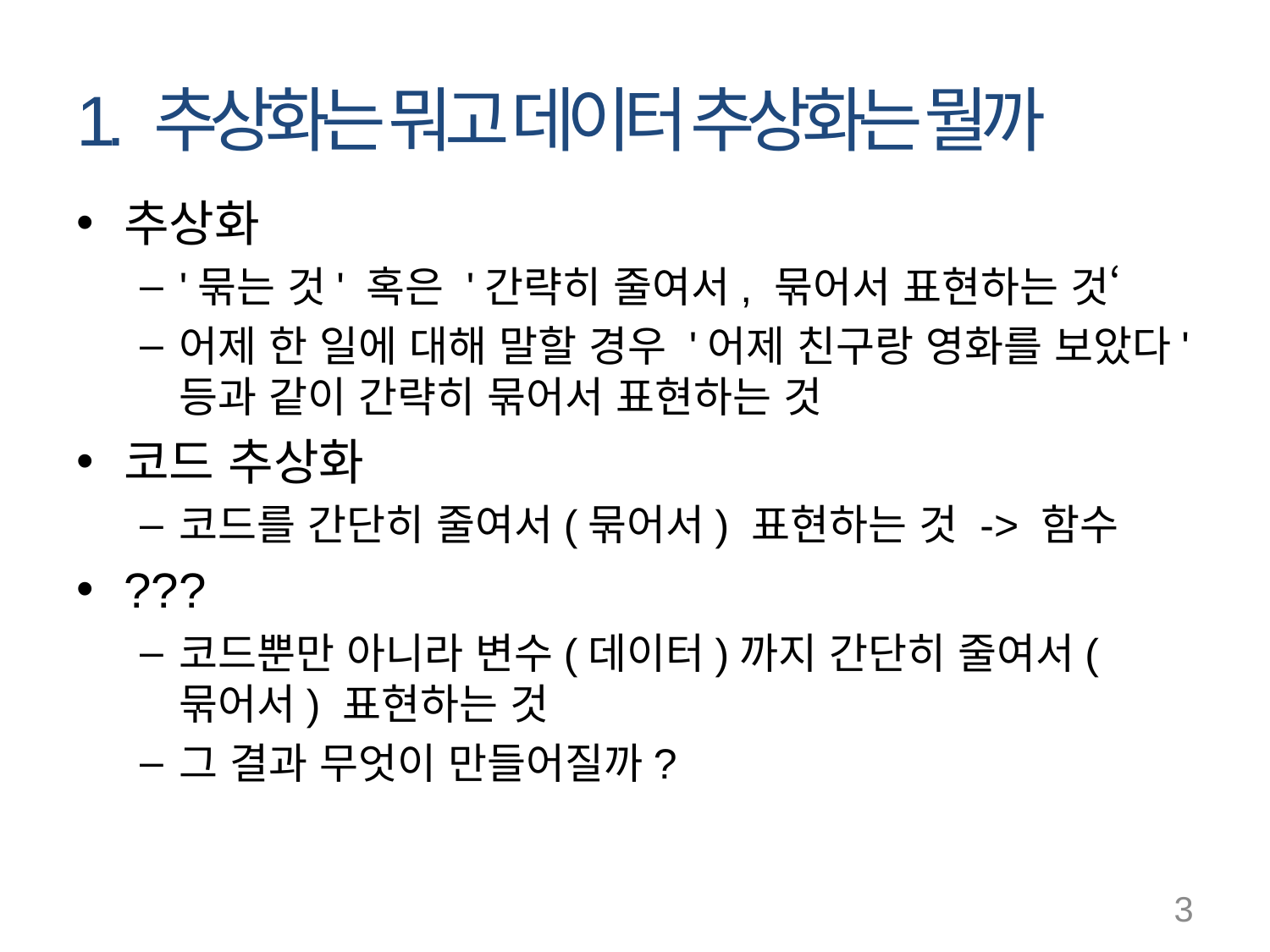

# 1. 추상화는 뭐고 데이터 추상화는 뭘까
추상화
'묶는 것' 혹은 '간략히 줄여서, 묶어서 표현하는 것‘
어제 한 일에 대해 말할 경우 '어제 친구랑 영화를 보았다' 등과 같이 간략히 묶어서 표현하는 것
코드 추상화
코드를 간단히 줄여서(묶어서) 표현하는 것 -> 함수
???
코드뿐만 아니라 변수(데이터)까지 간단히 줄여서(묶어서) 표현하는 것
그 결과 무엇이 만들어질까?

3